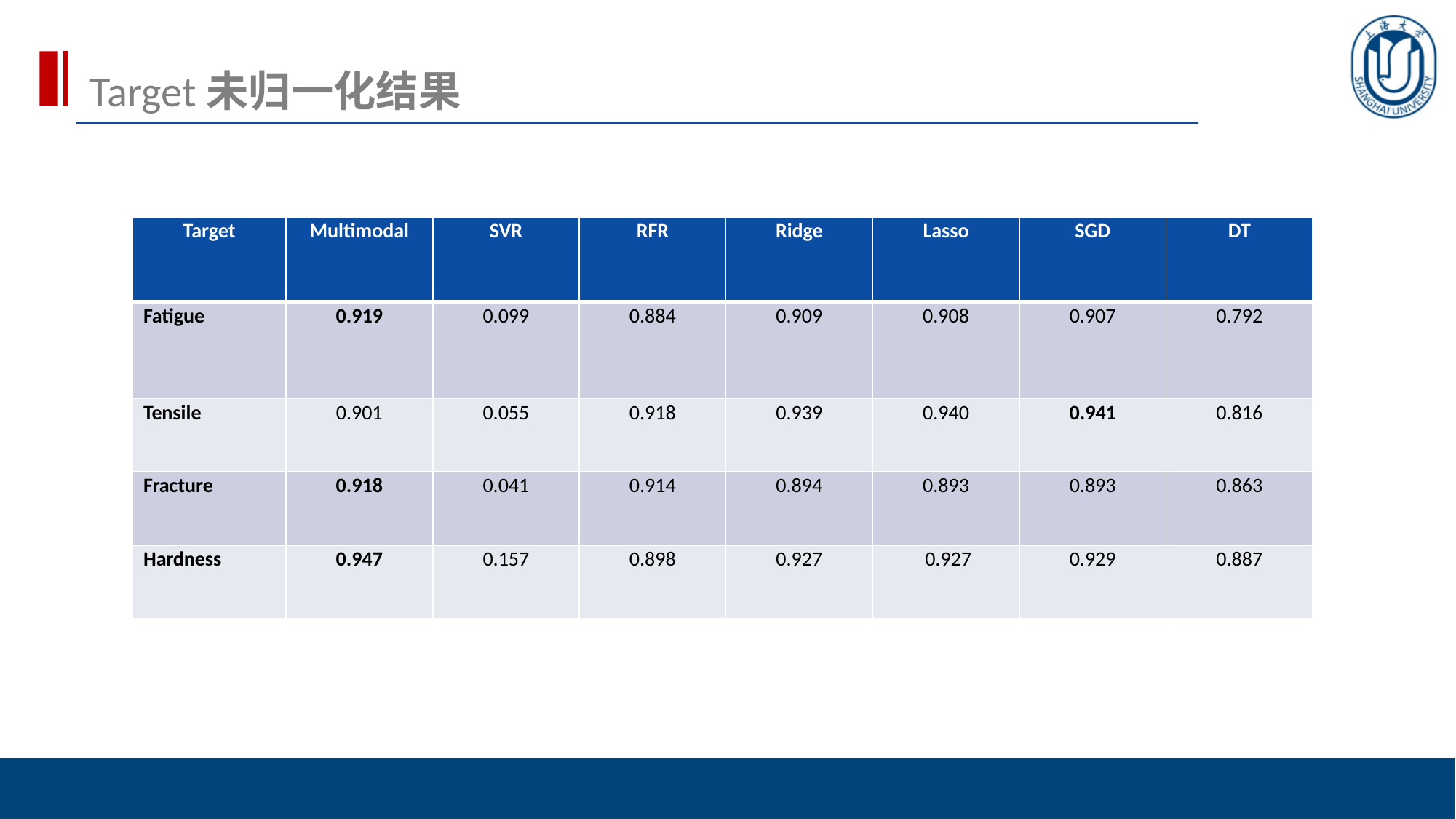

# Target未归一化结果
| Target | Multimodal | SVR | RFR | Ridge | Lasso | SGD | DT |
| --- | --- | --- | --- | --- | --- | --- | --- |
| Fatigue | 0.919 | 0.099 | 0.884 | 0.909 | 0.908 | 0.907 | 0.792 |
| Tensile | 0.901 | 0.055 | 0.918 | 0.939 | 0.940 | 0.941 | 0.816 |
| Fracture | 0.918 | 0.041 | 0.914 | 0.894 | 0.893 | 0.893 | 0.863 |
| Hardness | 0.947 | 0.157 | 0.898 | 0.927 | 0.927 | 0.929 | 0.887 |
3